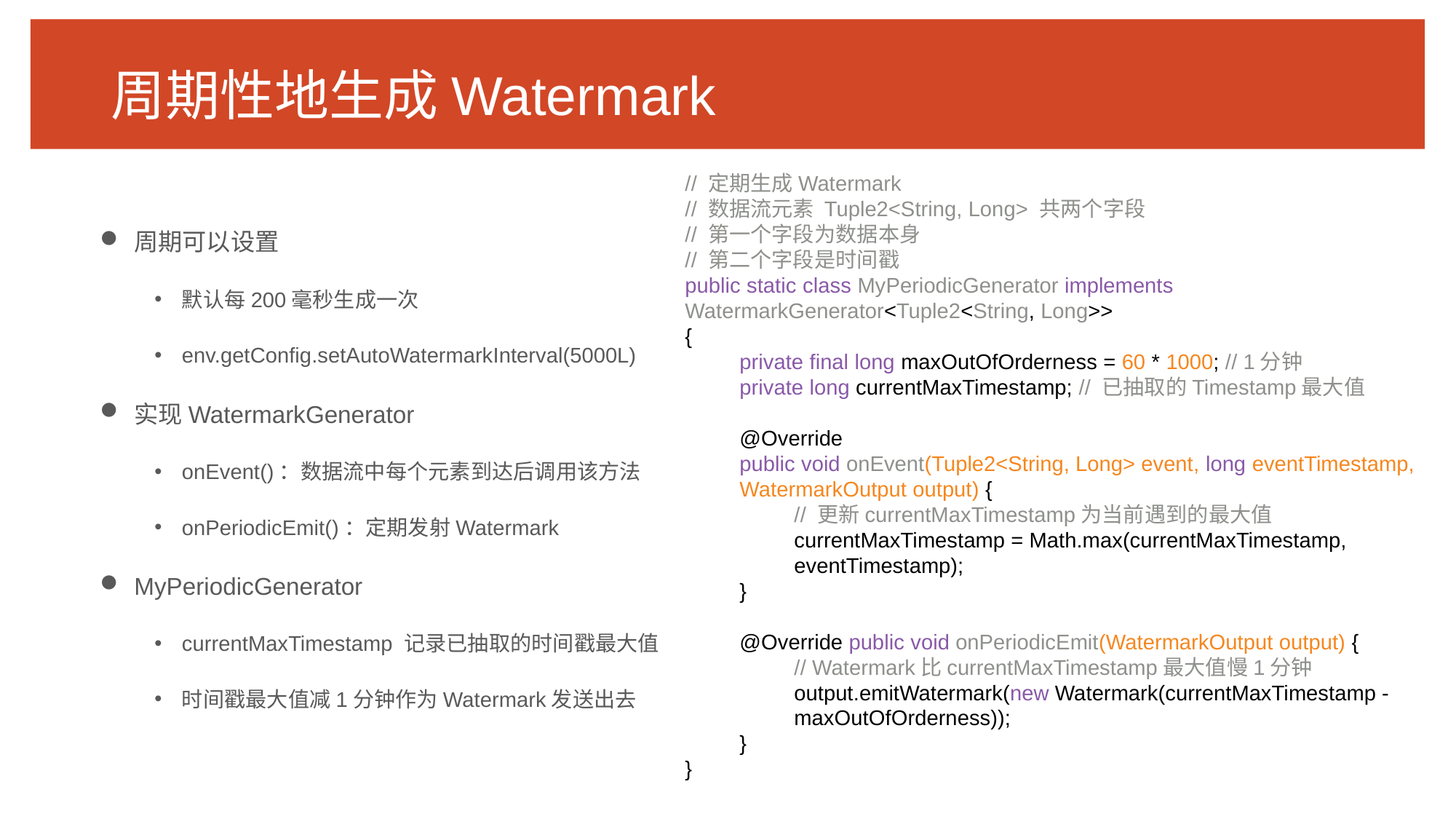

# 周期性地生成Watermark
// 定期生成Watermark
// 数据流元素 Tuple2<String, Long> 共两个字段
// 第一个字段为数据本身
// 第二个字段是时间戳
public static class MyPeriodicGenerator implements WatermarkGenerator<Tuple2<String, Long>>
{
private final long maxOutOfOrderness = 60 * 1000; // 1分钟
private long currentMaxTimestamp; // 已抽取的Timestamp最大值

@Override
public void onEvent(Tuple2<String, Long> event, long eventTimestamp, WatermarkOutput output) {
// 更新currentMaxTimestamp为当前遇到的最大值
currentMaxTimestamp = Math.max(currentMaxTimestamp, eventTimestamp);
}

@Override public void onPeriodicEmit(WatermarkOutput output) {
// Watermark比currentMaxTimestamp最大值慢1分钟
output.emitWatermark(new Watermark(currentMaxTimestamp - maxOutOfOrderness));
}
}
周期可以设置
默认每200毫秒生成一次
env.getConfig.setAutoWatermarkInterval(5000L)
实现WatermarkGenerator
onEvent()：数据流中每个元素到达后调用该方法
onPeriodicEmit()：定期发射Watermark
MyPeriodicGenerator
currentMaxTimestamp 记录已抽取的时间戳最大值
时间戳最大值减1分钟作为Watermark发送出去